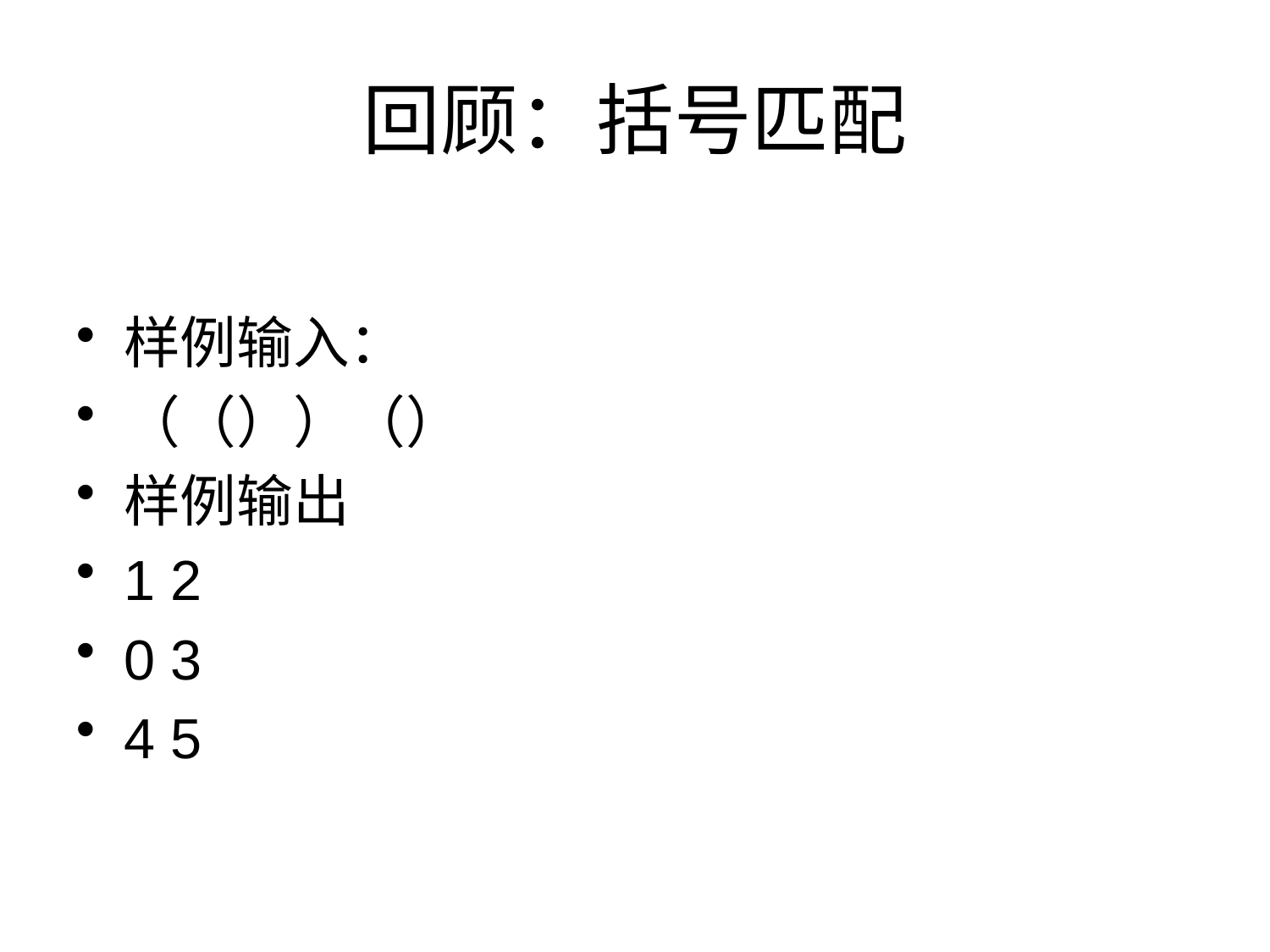

# 回顾：括号匹配

样例输入：
（（））（）
样例输出
1 2
0 3
4 5